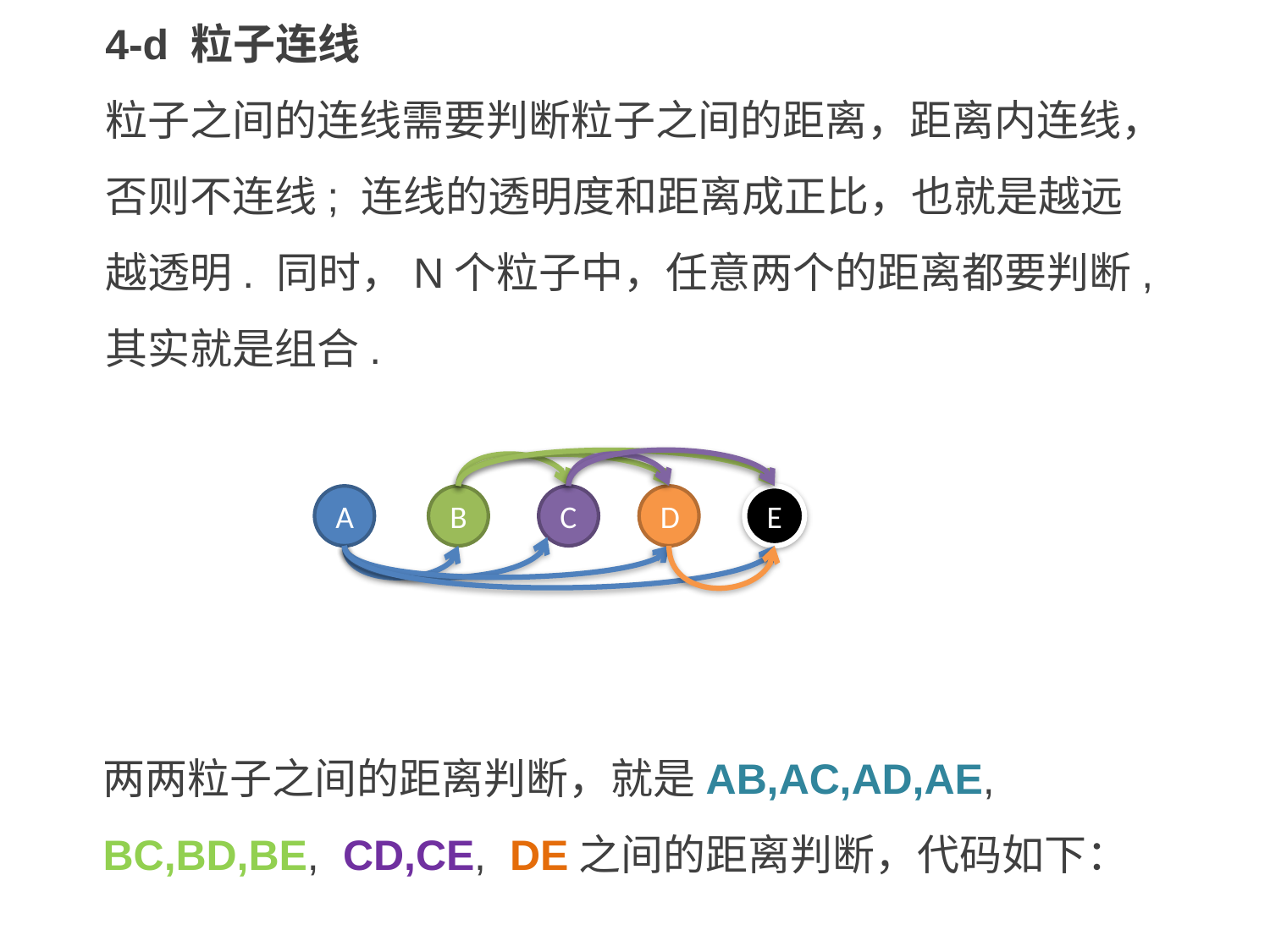

4-d 粒子连线
粒子之间的连线需要判断粒子之间的距离，距离内连线，否则不连线; 连线的透明度和距离成正比，也就是越远越透明. 同时，N个粒子中，任意两个的距离都要判断,其实就是组合.
A
B
C
D
E
两两粒子之间的距离判断，就是AB,AC,AD,AE,  BC,BD,BE,  CD,CE,  DE之间的距离判断，代码如下：